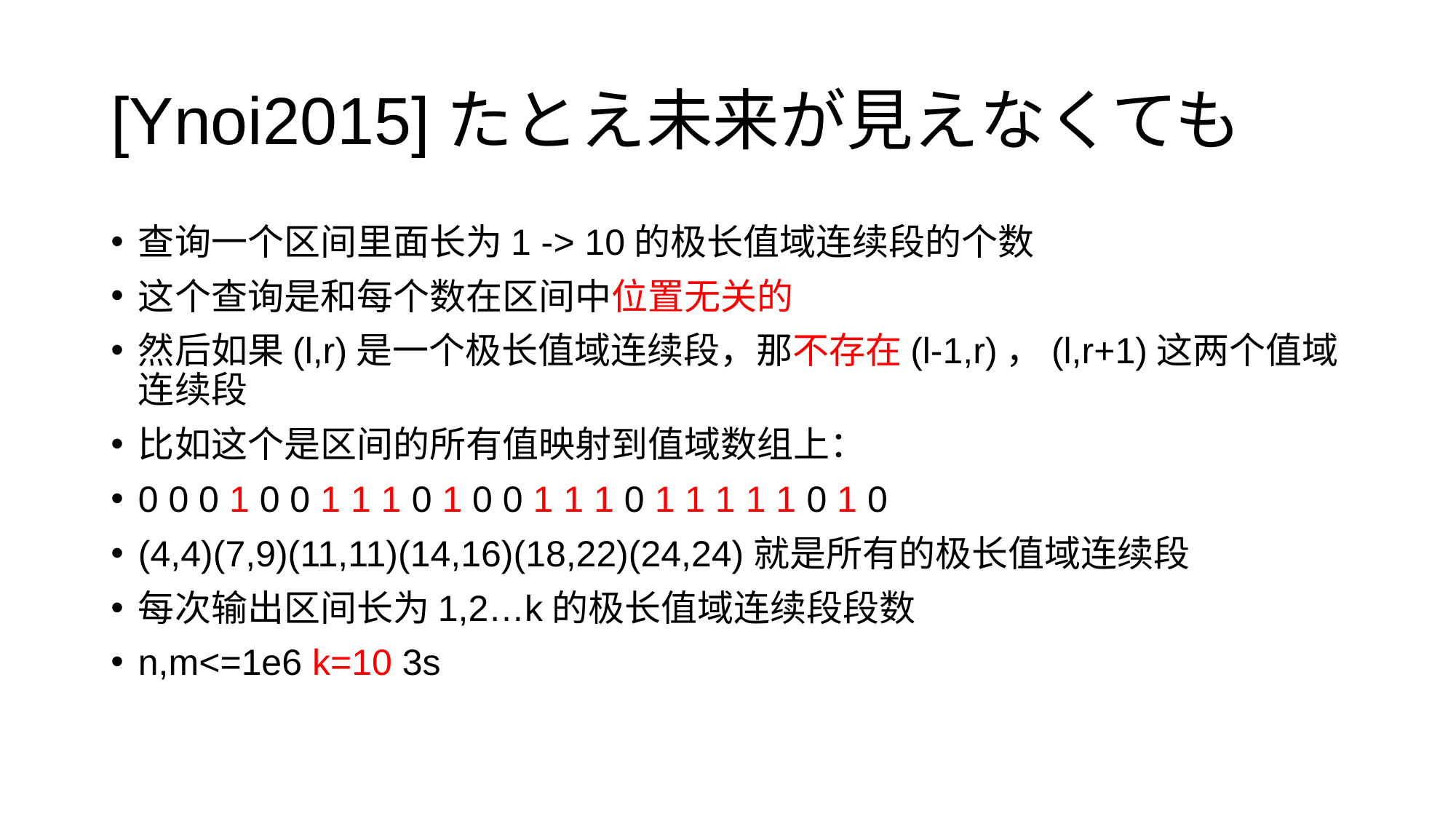

# [Ynoi2015]たとえ未来が見えなくても
查询一个区间里面长为1 -> 10的极长值域连续段的个数
这个查询是和每个数在区间中位置无关的
然后如果(l,r)是一个极长值域连续段，那不存在(l-1,r)，(l,r+1)这两个值域连续段
比如这个是区间的所有值映射到值域数组上：
0 0 0 1 0 0 1 1 1 0 1 0 0 1 1 1 0 1 1 1 1 1 0 1 0
(4,4)(7,9)(11,11)(14,16)(18,22)(24,24)就是所有的极长值域连续段
每次输出区间长为1,2…k的极长值域连续段段数
n,m<=1e6 k=10 3s